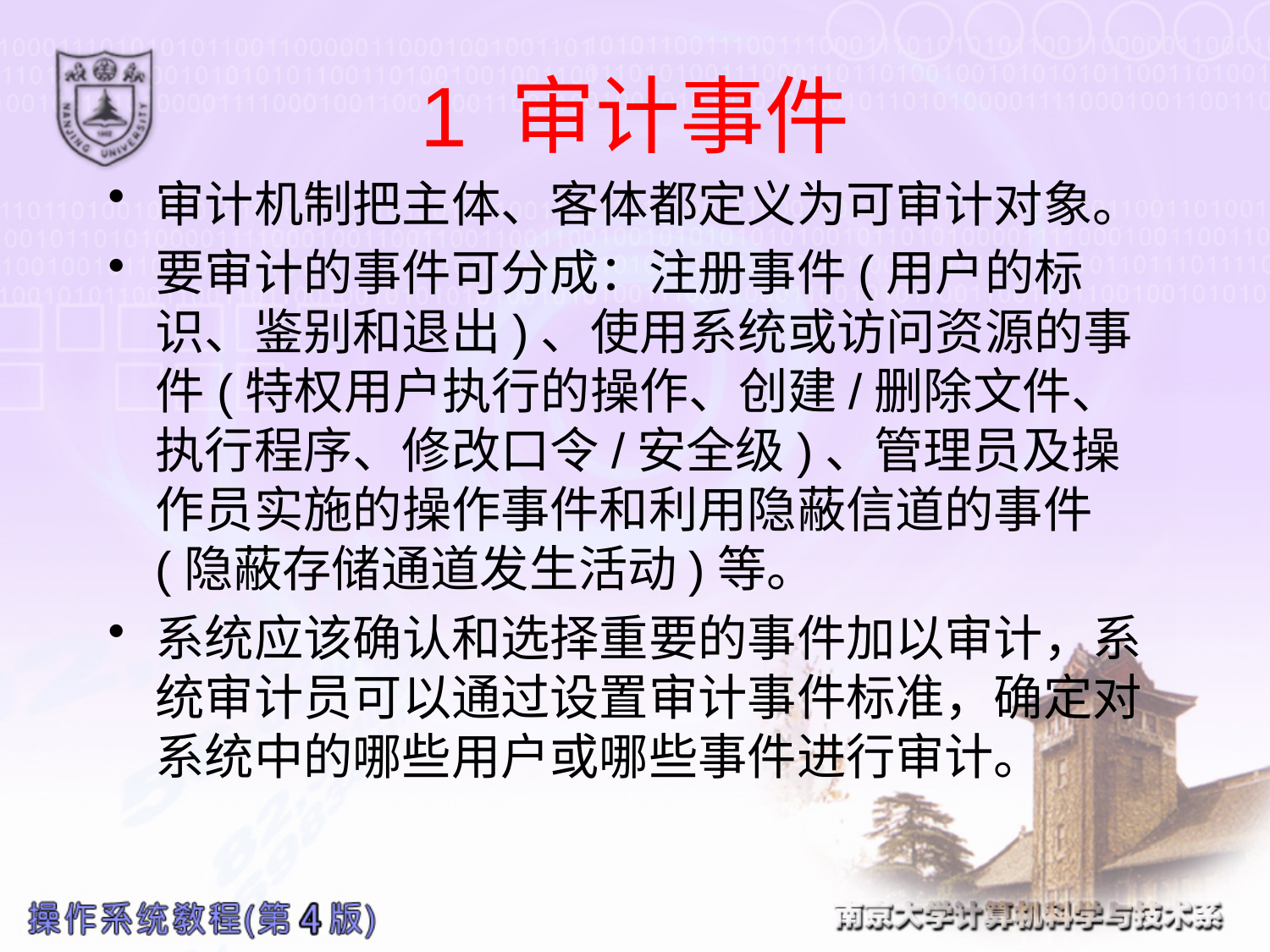

# 1 审计事件
审计机制把主体、客体都定义为可审计对象。
要审计的事件可分成：注册事件(用户的标识、鉴别和退出)、使用系统或访问资源的事件(特权用户执行的操作、创建/删除文件、执行程序、修改口令/安全级)、管理员及操作员实施的操作事件和利用隐蔽信道的事件(隐蔽存储通道发生活动)等。
系统应该确认和选择重要的事件加以审计，系统审计员可以通过设置审计事件标准，确定对系统中的哪些用户或哪些事件进行审计。